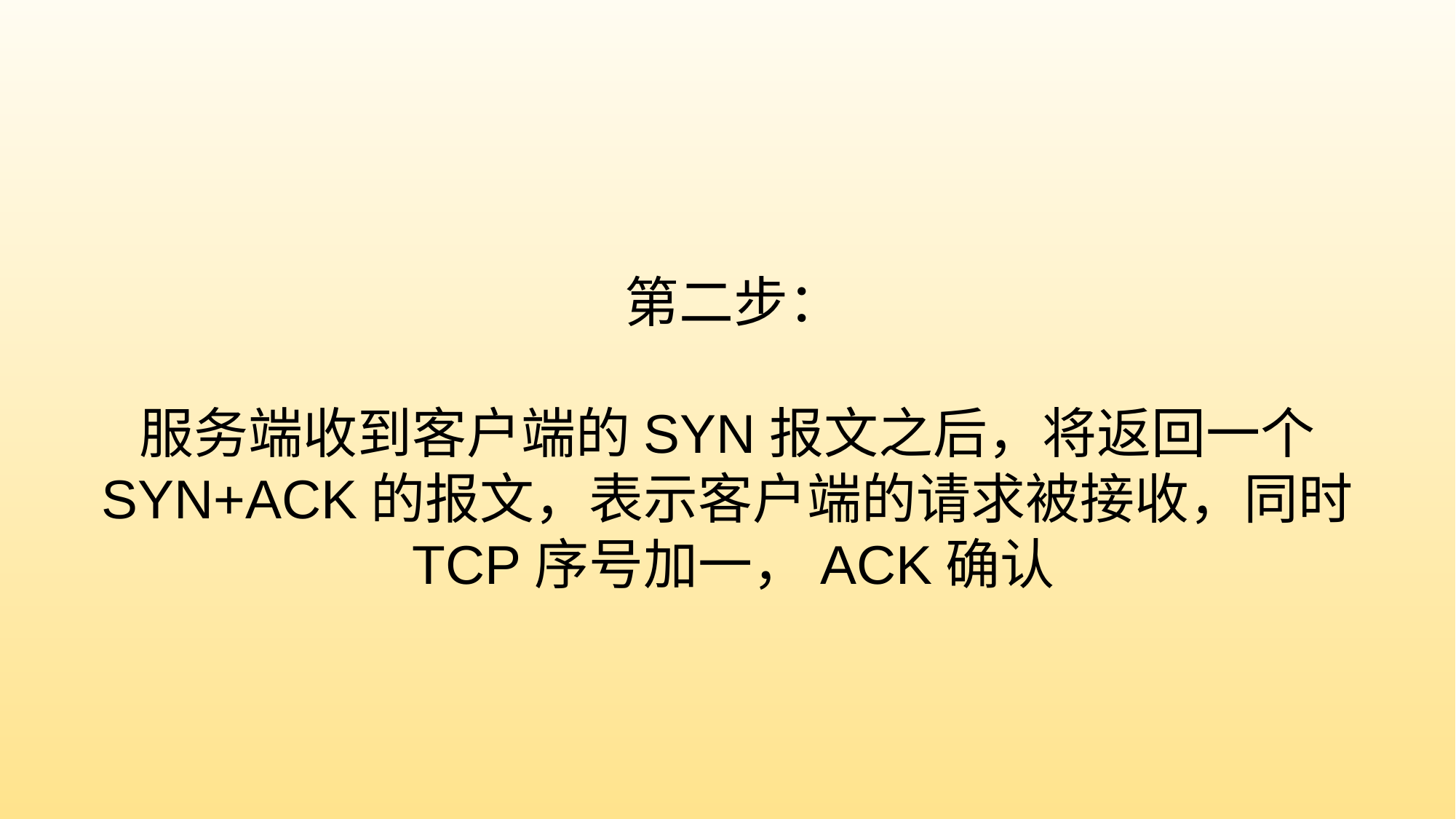

第二步：

服务端收到客户端的SYN报文之后，将返回一个SYN+ACK的报文，表示客户端的请求被接收，同时TCP序号加一，ACK确认